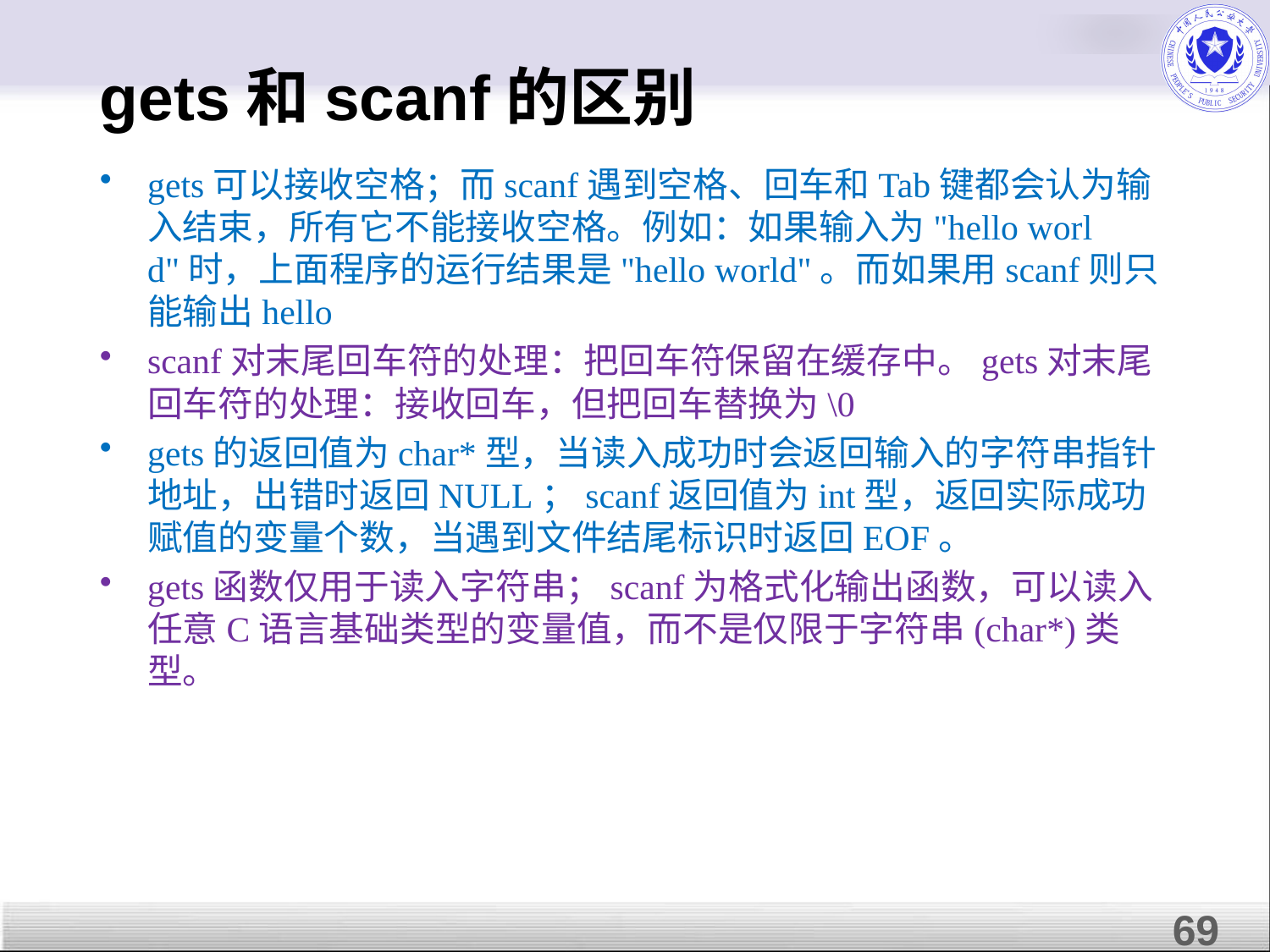

# gets和scanf的区别
gets可以接收空格；而scanf遇到空格、回车和Tab键都会认为输入结束，所有它不能接收空格。例如：如果输入为"hello world"时，上面程序的运行结果是"hello world"。而如果用scanf则只能输出hello
scanf对末尾回车符的处理：把回车符保留在缓存中。gets对末尾回车符的处理：接收回车，但把回车替换为\0
gets的返回值为char*型，当读入成功时会返回输入的字符串指针地址，出错时返回NULL；scanf返回值为int型，返回实际成功赋值的变量个数，当遇到文件结尾标识时返回EOF。
gets函数仅用于读入字符串；scanf为格式化输出函数，可以读入任意C语言基础类型的变量值，而不是仅限于字符串(char*)类型。